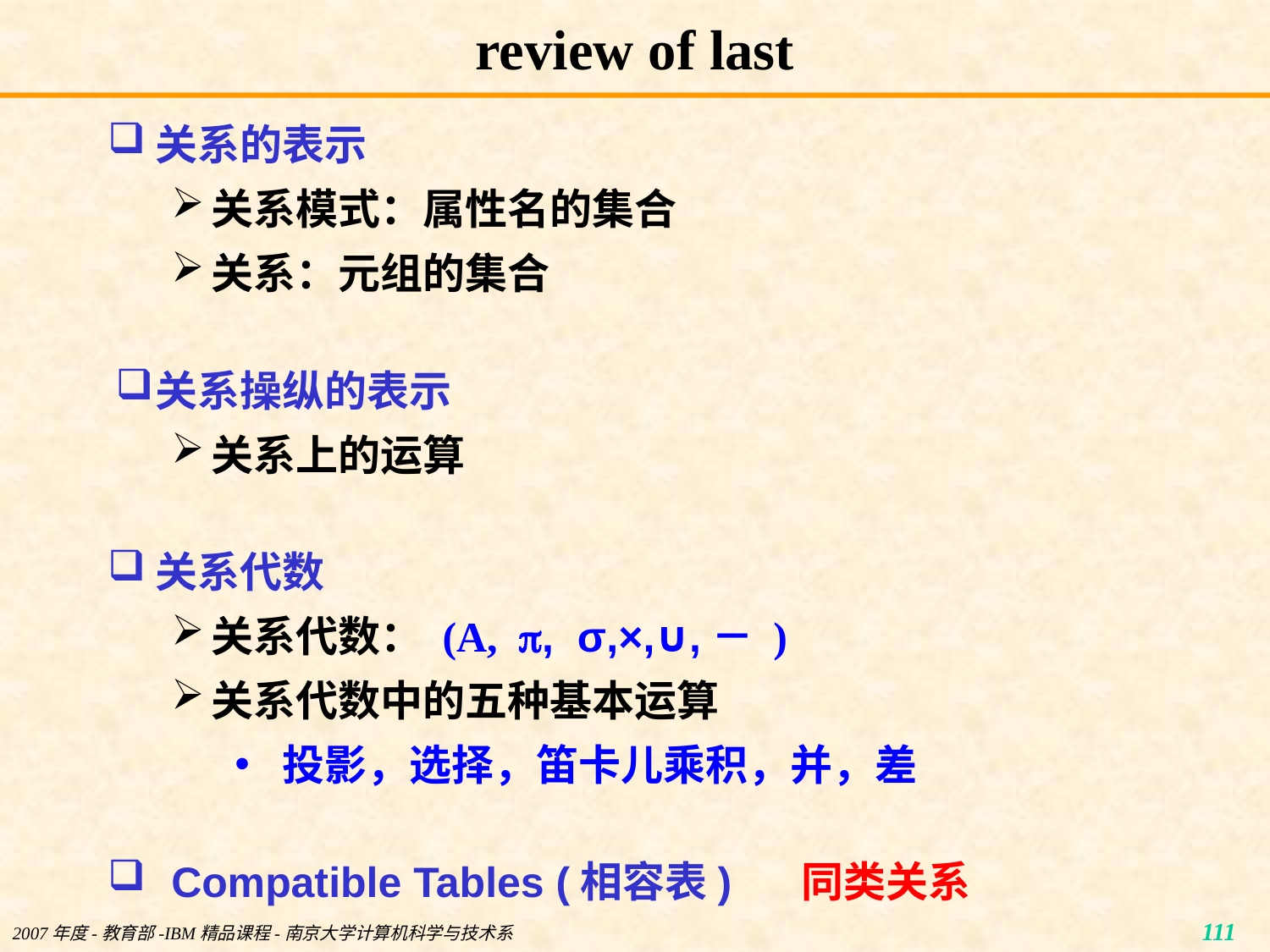

# review of last
关系的表示
关系模式：属性名的集合
关系：元组的集合

关系操纵的表示
关系上的运算

关系代数
关系代数： (A,  π,  σ,×,∪,－ )
关系代数中的五种基本运算
投影，选择，笛卡儿乘积，并，差

Compatible Tables (相容表)     同类关系
111
2007年度-教育部-IBM精品课程-南京大学计算机科学与技术系